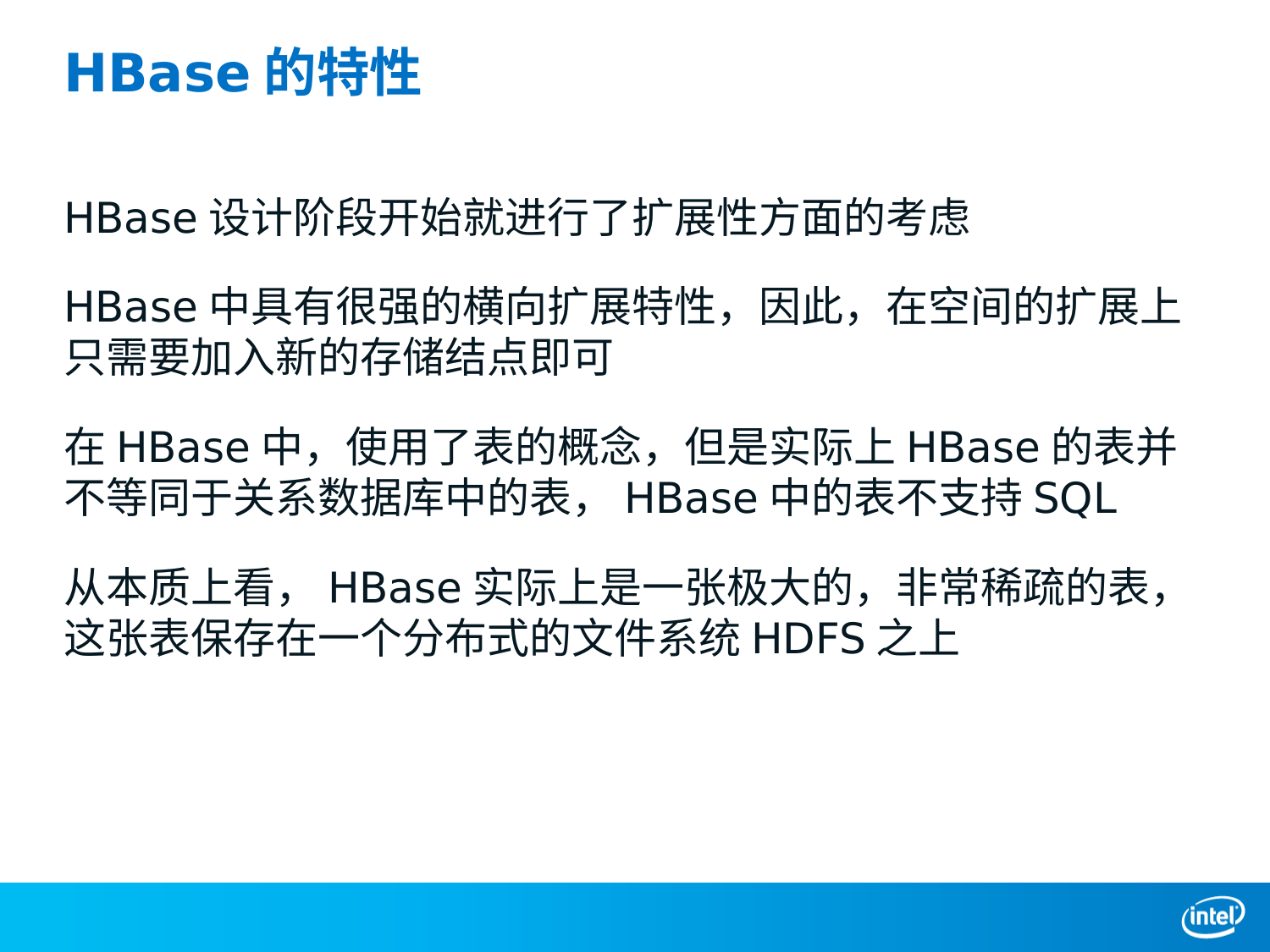

# HBase的特性
HBase设计阶段开始就进行了扩展性方面的考虑
HBase中具有很强的横向扩展特性，因此，在空间的扩展上只需要加入新的存储结点即可
在HBase中，使用了表的概念，但是实际上HBase的表并不等同于关系数据库中的表，HBase中的表不支持SQL
从本质上看，HBase实际上是一张极大的，非常稀疏的表，这张表保存在一个分布式的文件系统HDFS之上